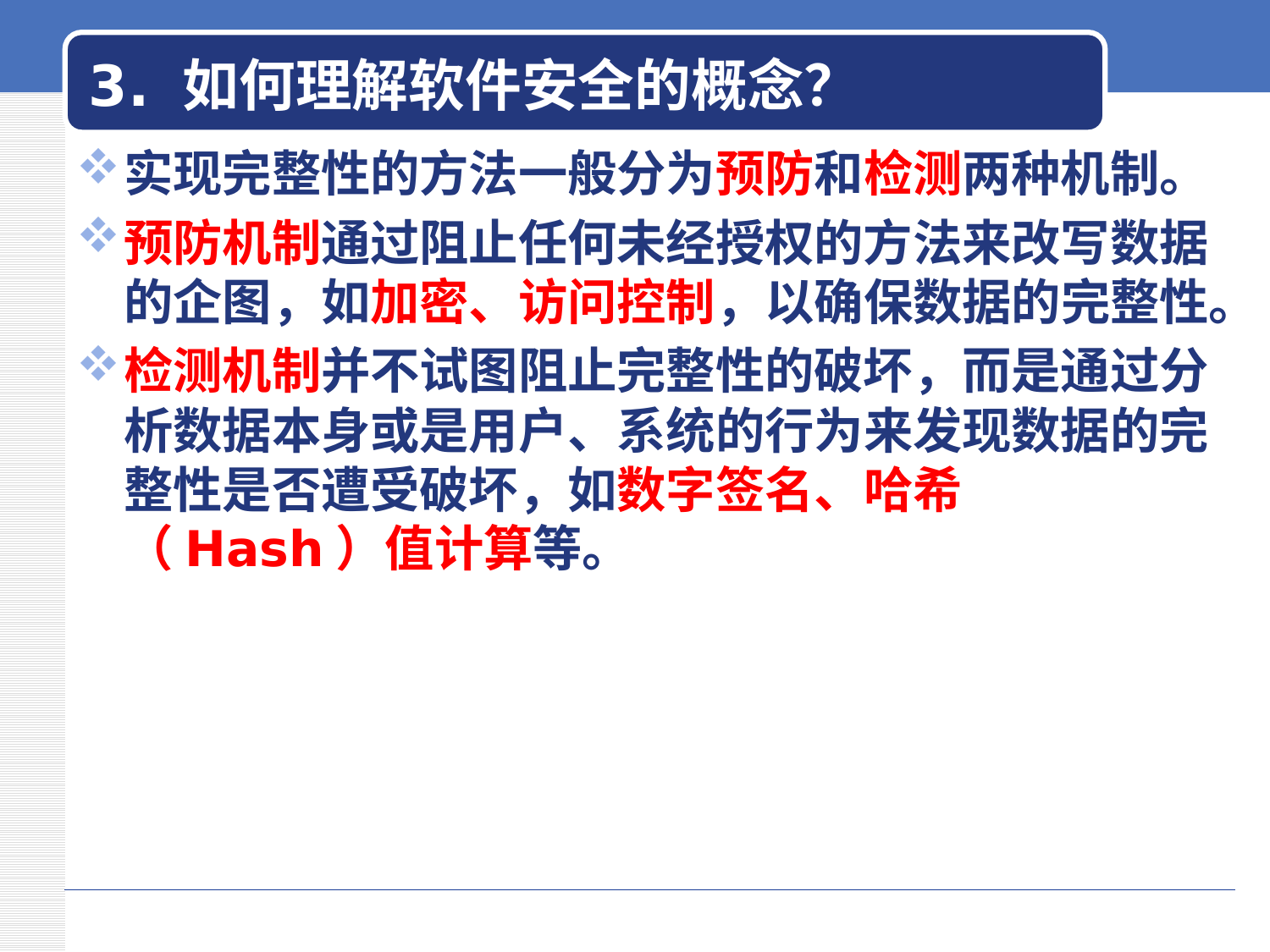

# 3. 如何理解软件安全的概念？
实现完整性的方法一般分为预防和检测两种机制。
预防机制通过阻止任何未经授权的方法来改写数据的企图，如加密、访问控制，以确保数据的完整性。
检测机制并不试图阻止完整性的破坏，而是通过分析数据本身或是用户、系统的行为来发现数据的完整性是否遭受破坏，如数字签名、哈希（Hash）值计算等。